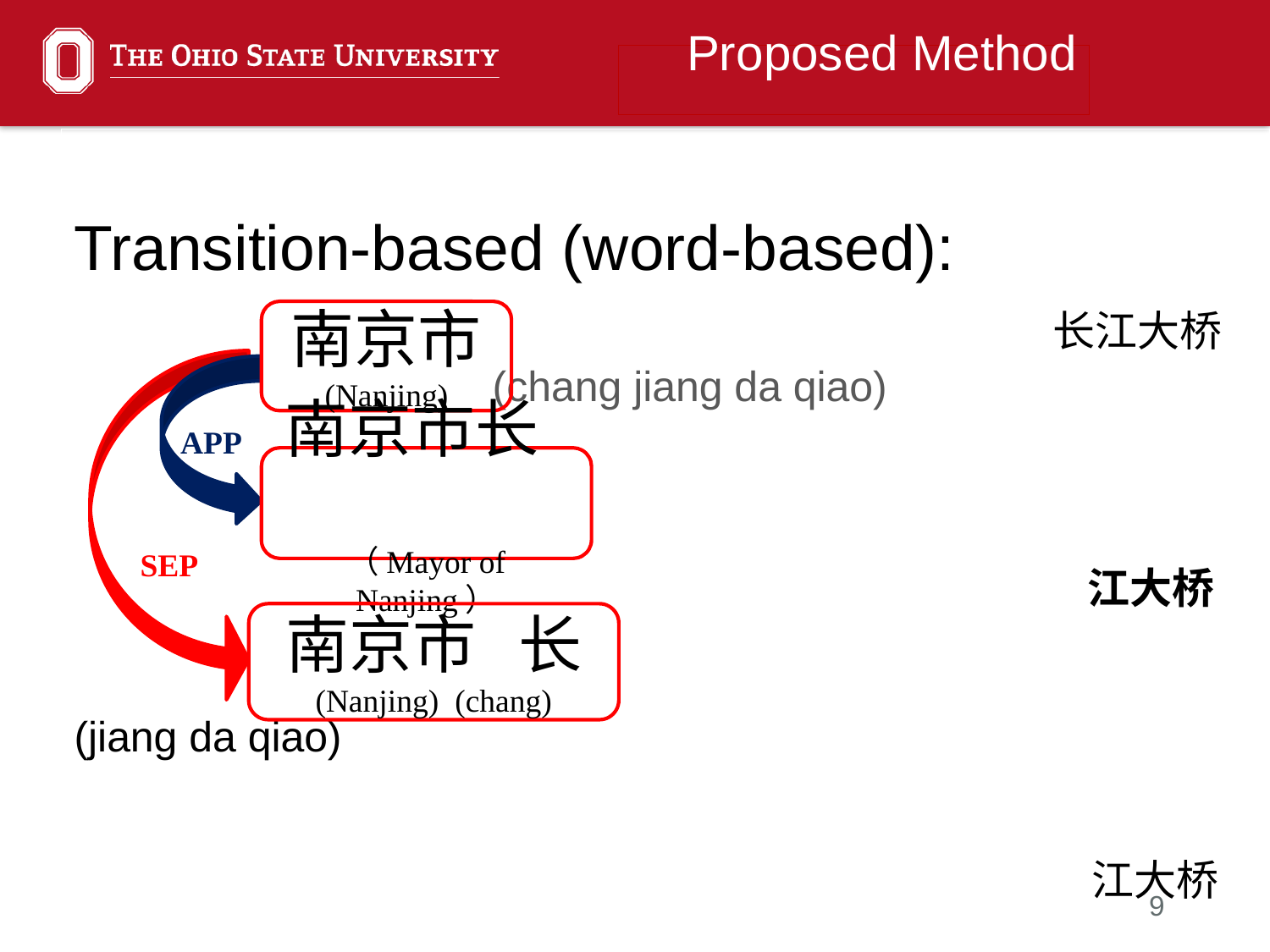

Proposed Method
Transition-based (word-based):
					 	         长江大桥(chang jiang da qiao)

							            江大桥(jiang da qiao)
							        江大桥(jiang da qiao)

南京市
(Nanjing)

SEP
APP
南京市长
（Mayor of Nanjing）
南京市   长
(Nanjing)  (chang)